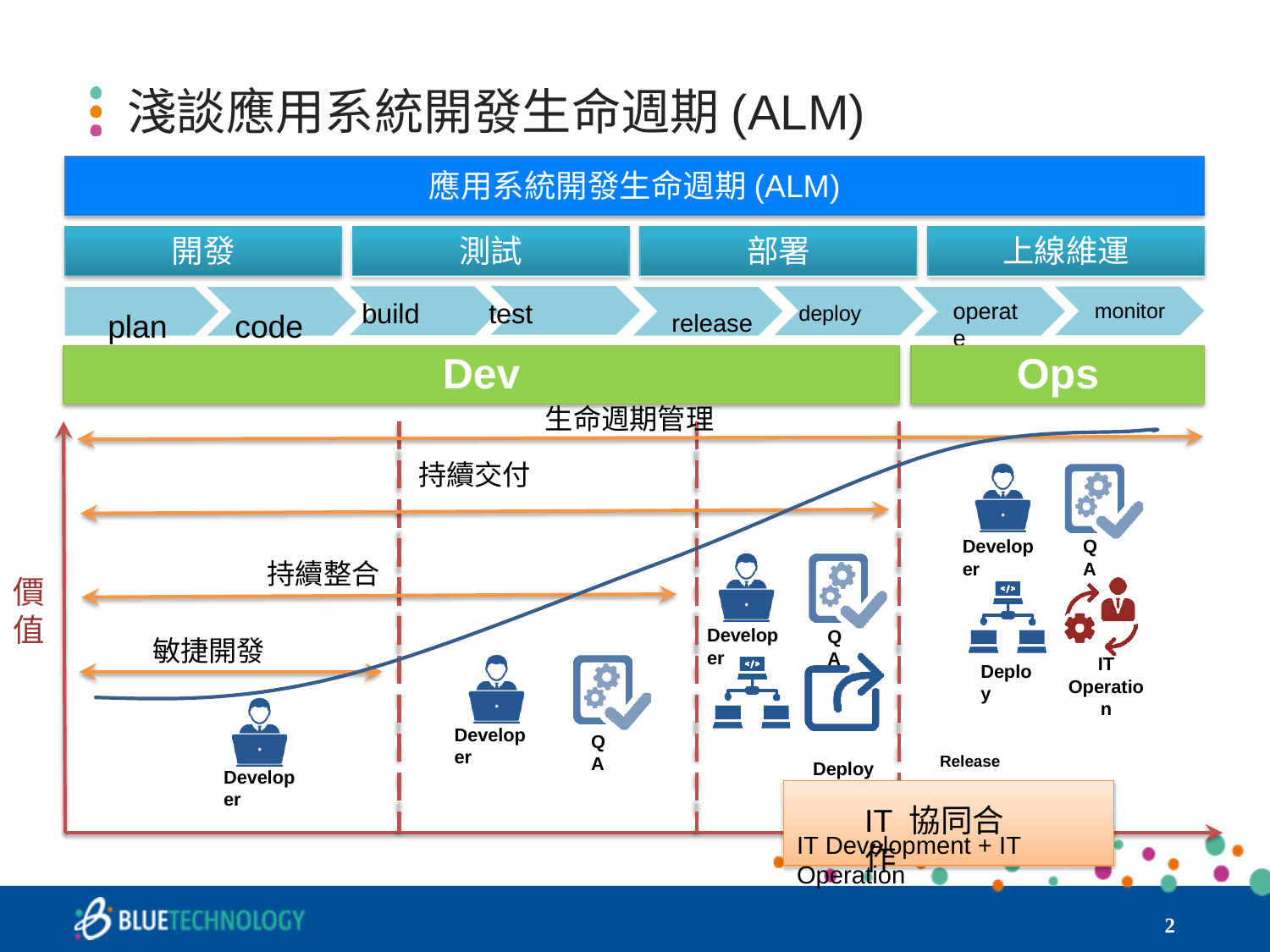

# 淺談應用系統開發生命週期(ALM)

應用系統開發生命週期(ALM)

開發
測試
部署
上線維運

plan	code	build	test
release	deploy
operate
monitor

Dev
Ops
生命週期管理

持續交付

Developer
QA
持續整合
價
值
Developer
QA
敏捷開發
IT
Operation
Deploy
Developer
QA
Deploy	Release

IT 協同合作
Developer

IT Development + IT Operation
2